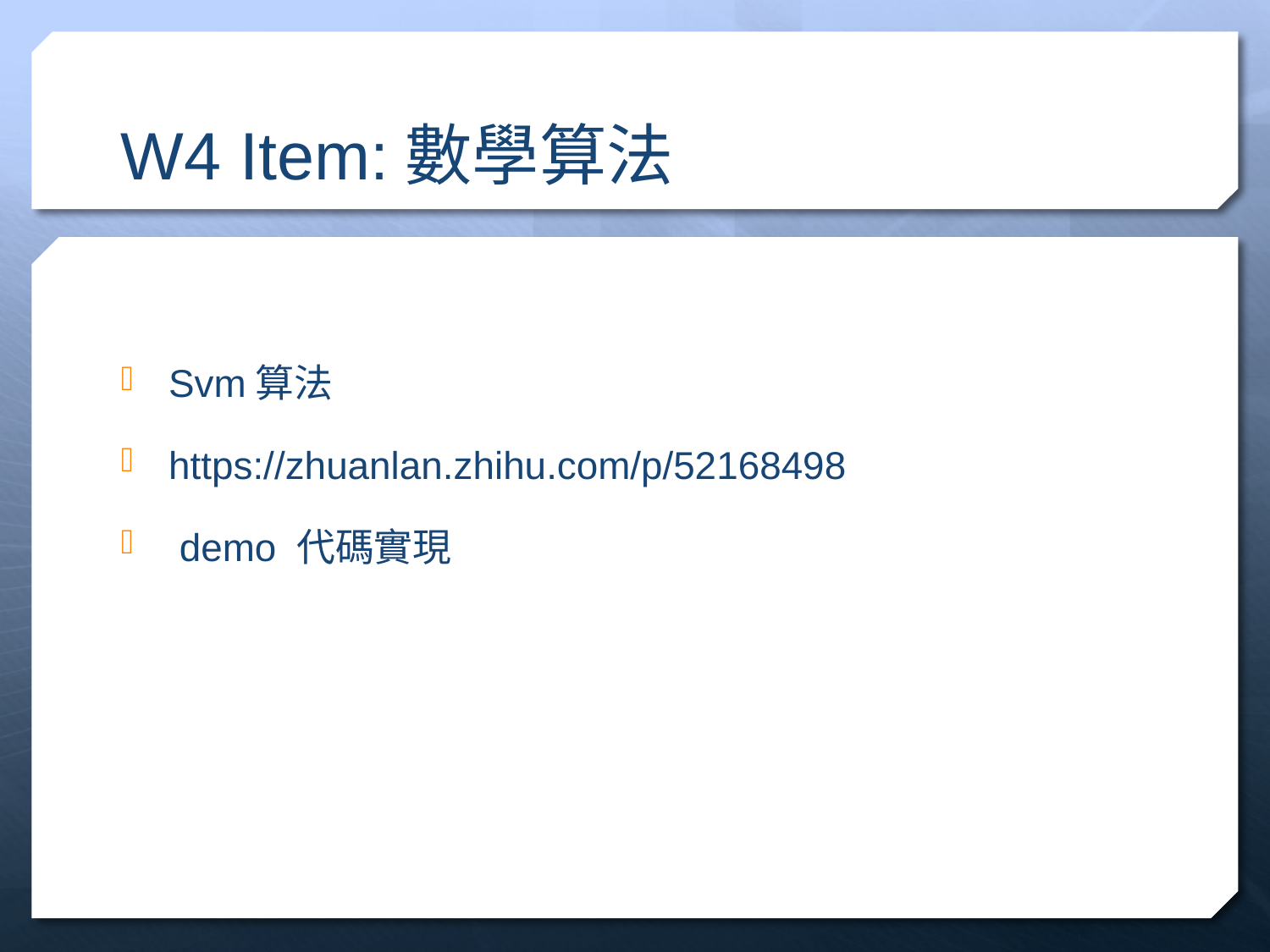

# W4 Item:數學算法

Svm算法
https://zhuanlan.zhihu.com/p/52168498
 demo 代碼實現